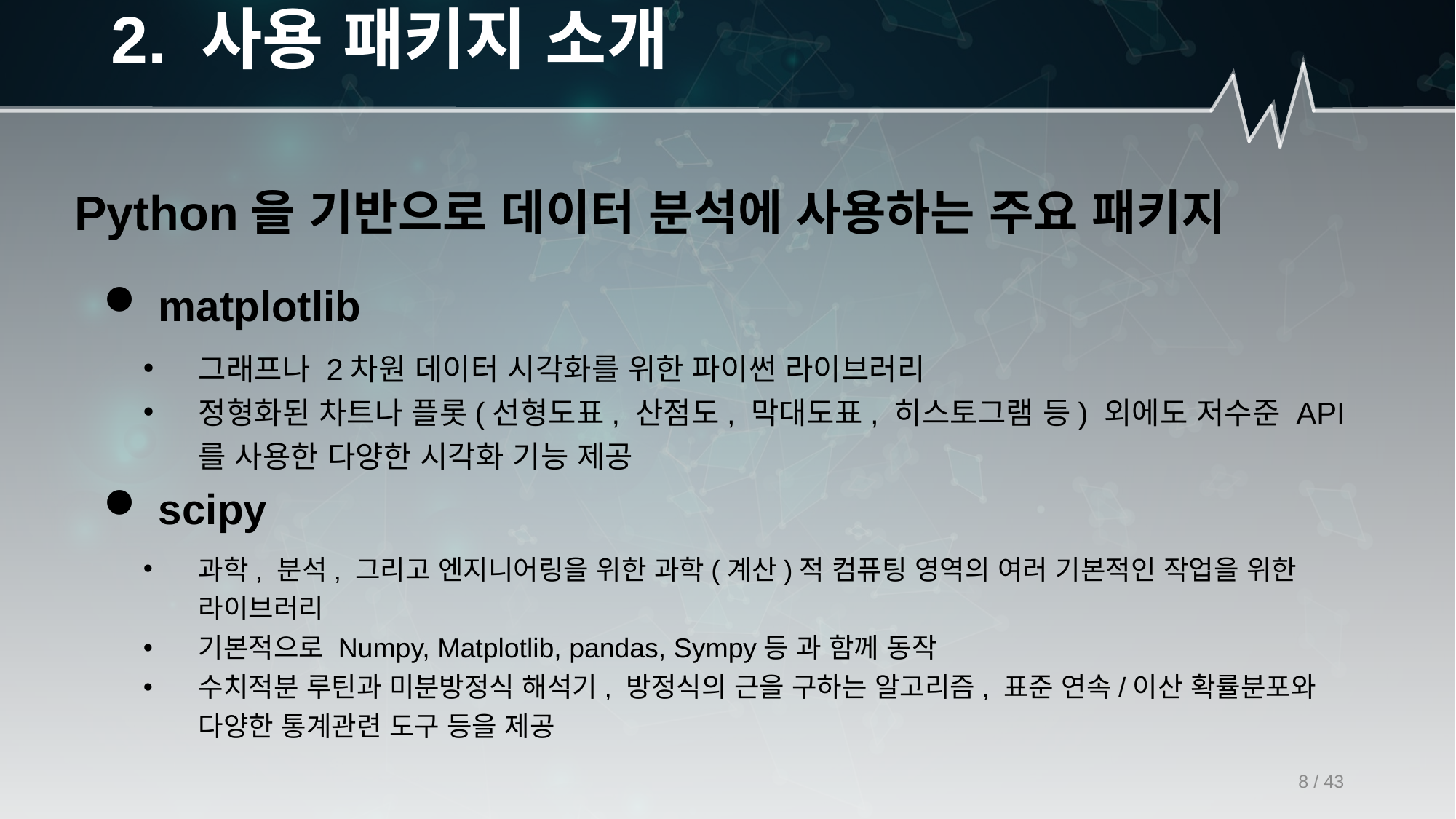

# 2. 사용 패키지 소개
Python을 기반으로 데이터 분석에 사용하는 주요 패키지
matplotlib
그래프나 2차원 데이터 시각화를 위한 파이썬 라이브러리
정형화된 차트나 플롯(선형도표, 산점도, 막대도표, 히스토그램 등) 외에도 저수준 API를 사용한 다양한 시각화 기능 제공
scipy
과학, 분석, 그리고 엔지니어링을 위한 과학(계산)적 컴퓨팅 영역의 여러 기본적인 작업을 위한 라이브러리
기본적으로 Numpy, Matplotlib, pandas, Sympy등 과 함께 동작
수치적분 루틴과 미분방정식 해석기, 방정식의 근을 구하는 알고리즘, 표준 연속/이산 확률분포와 다양한 통계관련 도구 등을 제공
8 / 43